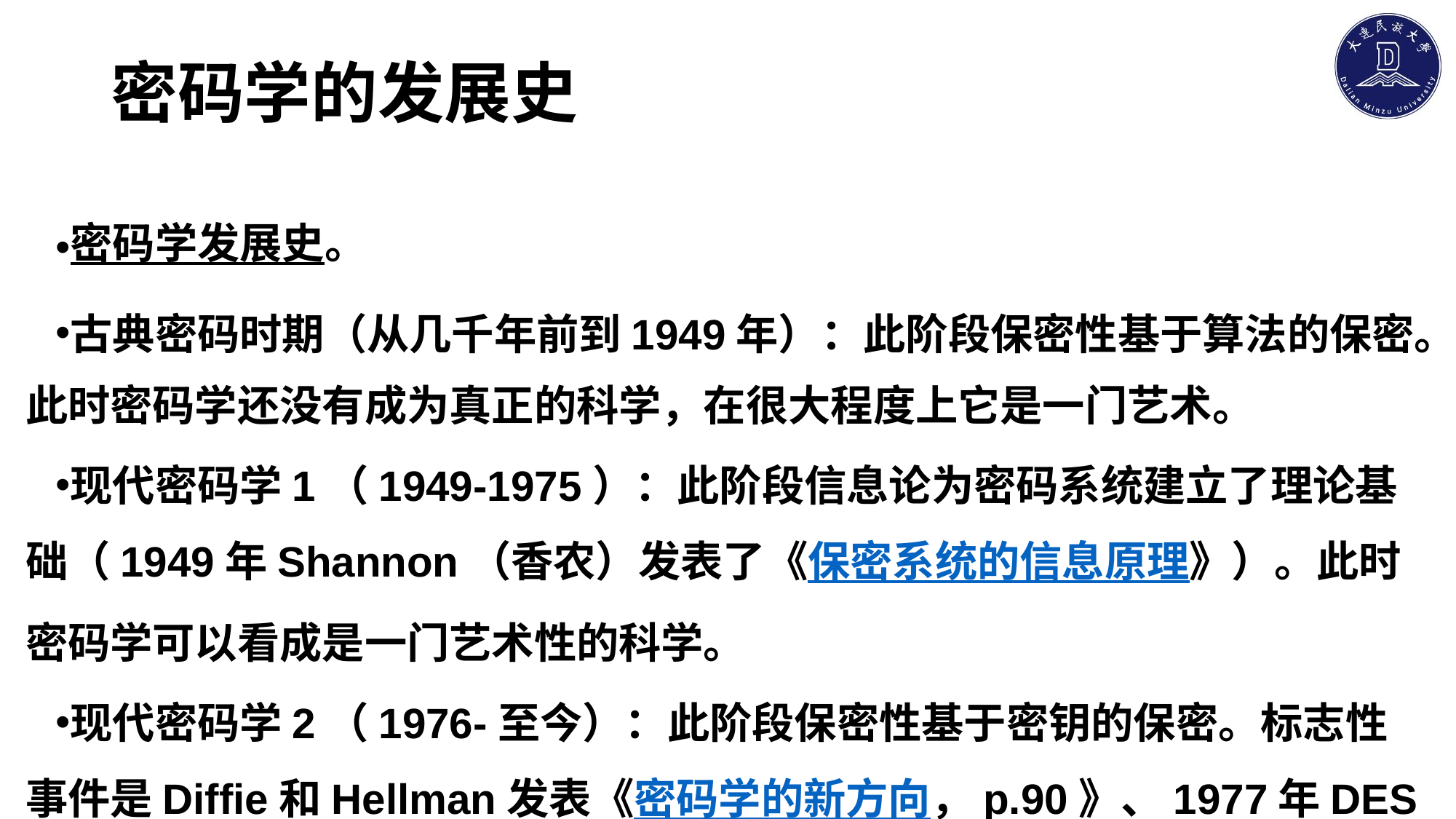

# 密码学的发展史
密码学发展史。
古典密码时期（从几千年前到1949年）：此阶段保密性基于算法的保密。此时密码学还没有成为真正的科学，在很大程度上它是一门艺术。
现代密码学1（1949-1975）：此阶段信息论为密码系统建立了理论基础（1949年Shannon（香农）发表了《保密系统的信息原理》）。此时密码学可以看成是一门艺术性的科学。
现代密码学2（1976-至今）：此阶段保密性基于密钥的保密。标志性事件是Diffie和Hellman发表《密码学的新方向，p.90》、1977年DES公布等。